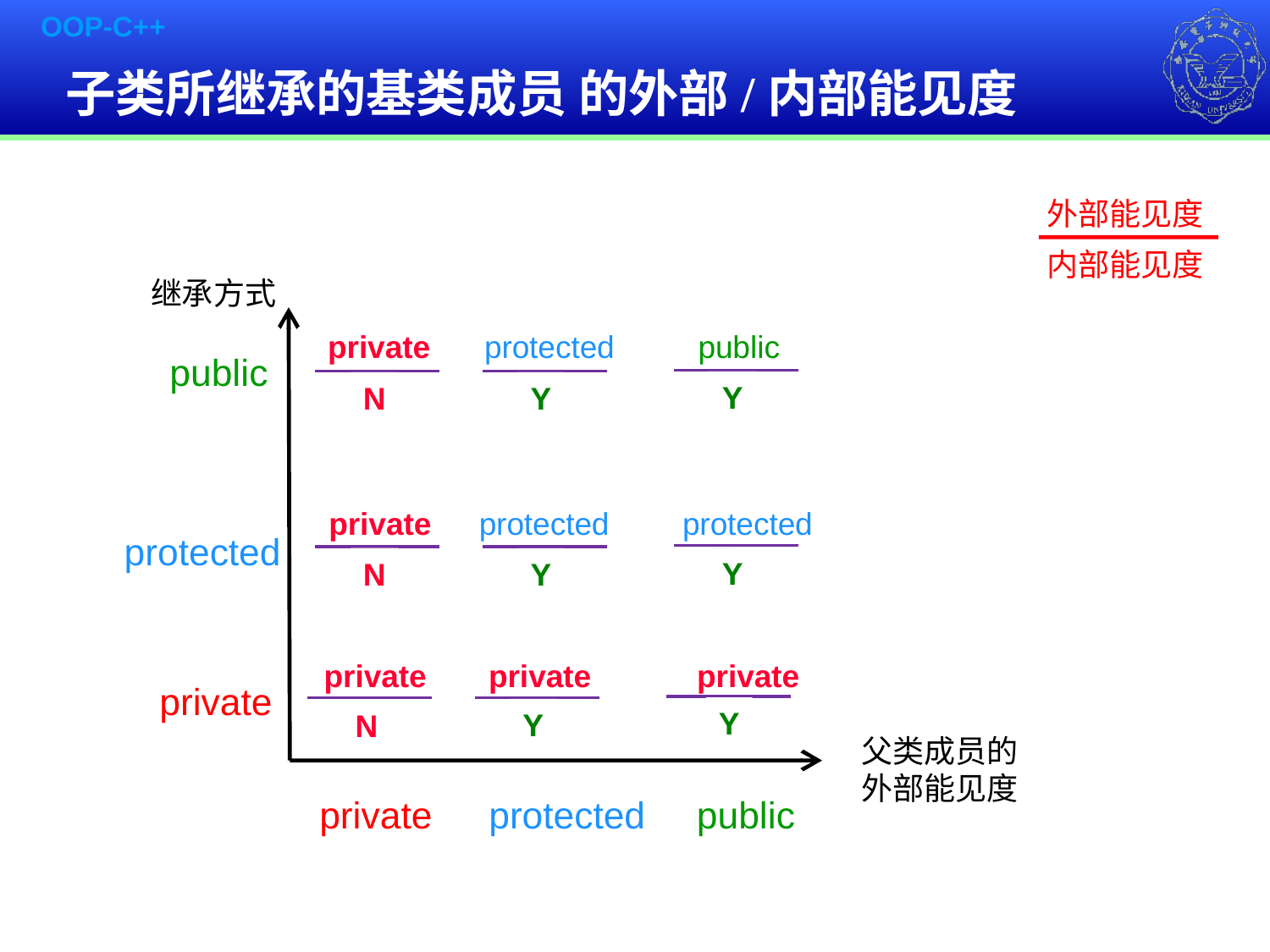

# 子类所继承的基类成员 的外部/内部能见度
外部能见度
内部能见度

继承方式

private
protected
public
public

Y
N
Y
private
protected
protected
protected

Y
N
Y
private
private
private
private

Y
Y
N
父类成员的外部能见度

private
protected
public